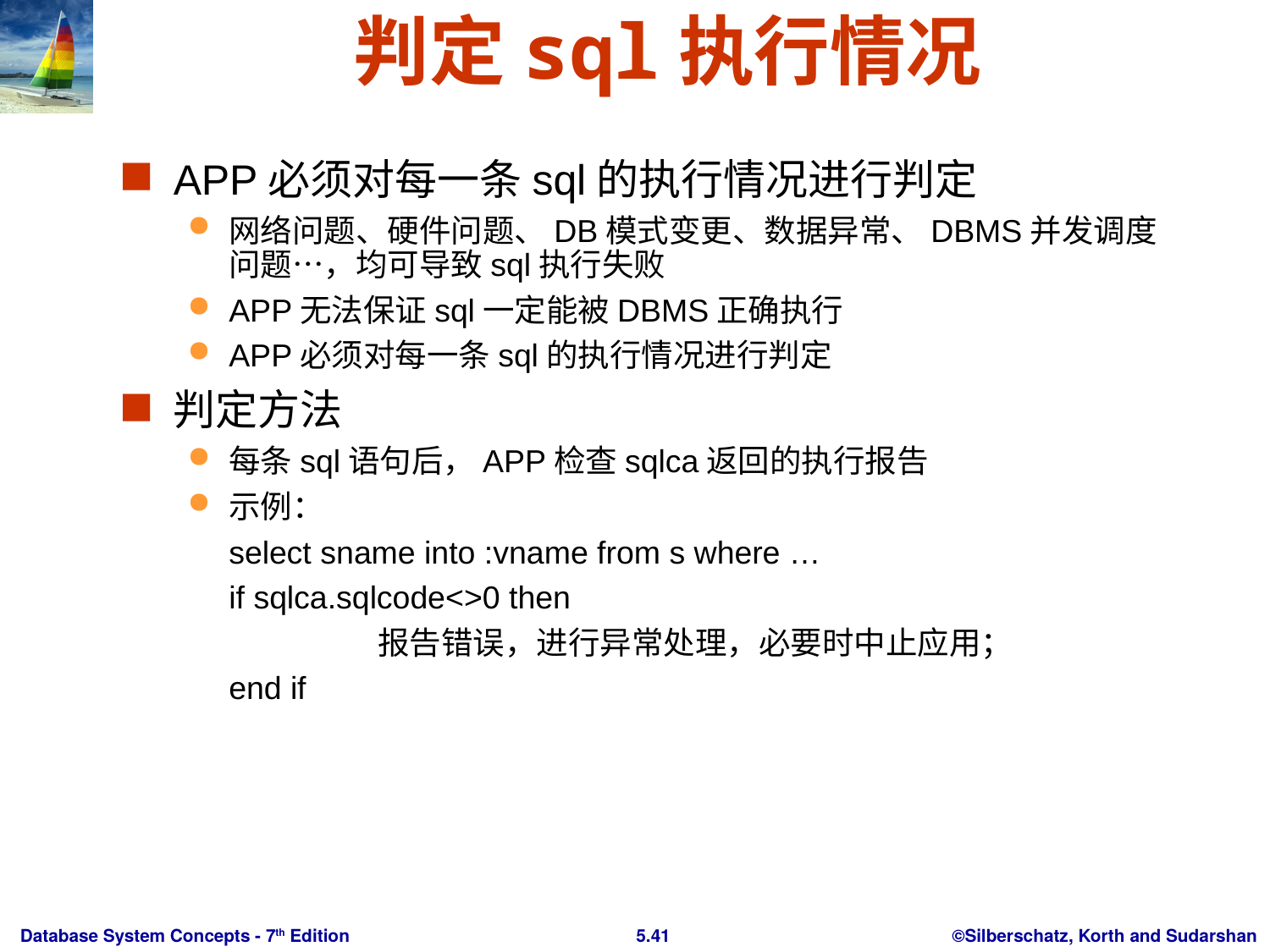

# 判定sql执行情况
APP必须对每一条sql的执行情况进行判定
网络问题、硬件问题、DB模式变更、数据异常、DBMS并发调度问题…，均可导致sql执行失败
APP无法保证sql一定能被DBMS正确执行
APP必须对每一条sql的执行情况进行判定
判定方法
每条sql语句后，APP检查sqlca返回的执行报告
示例：
	select sname into :vname from s where …
	if sqlca.sqlcode<>0 then
		  报告错误，进行异常处理，必要时中止应用；
	end if